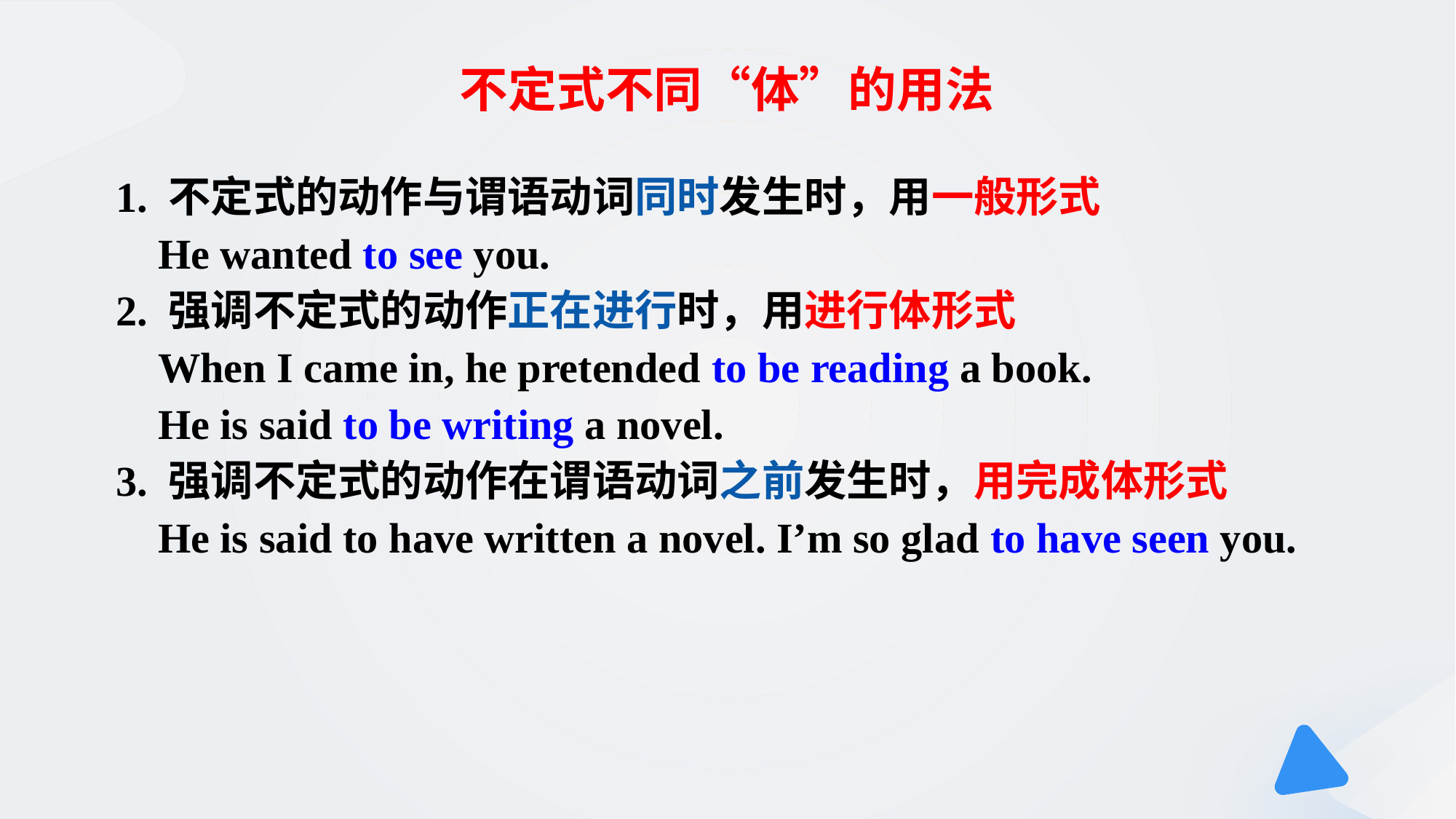

# 不定式不同“体”的用法
1. 不定式的动作与谓语动词同时发生时，用一般形式
    He wanted to see you.
2. 强调不定式的动作正在进行时，用进行体形式
    When I came in, he pretended to be reading a book.
    He is said to be writing a novel.
3. 强调不定式的动作在谓语动词之前发生时，用完成体形式
    He is said to have written a novel. I’m so glad to have seen you.